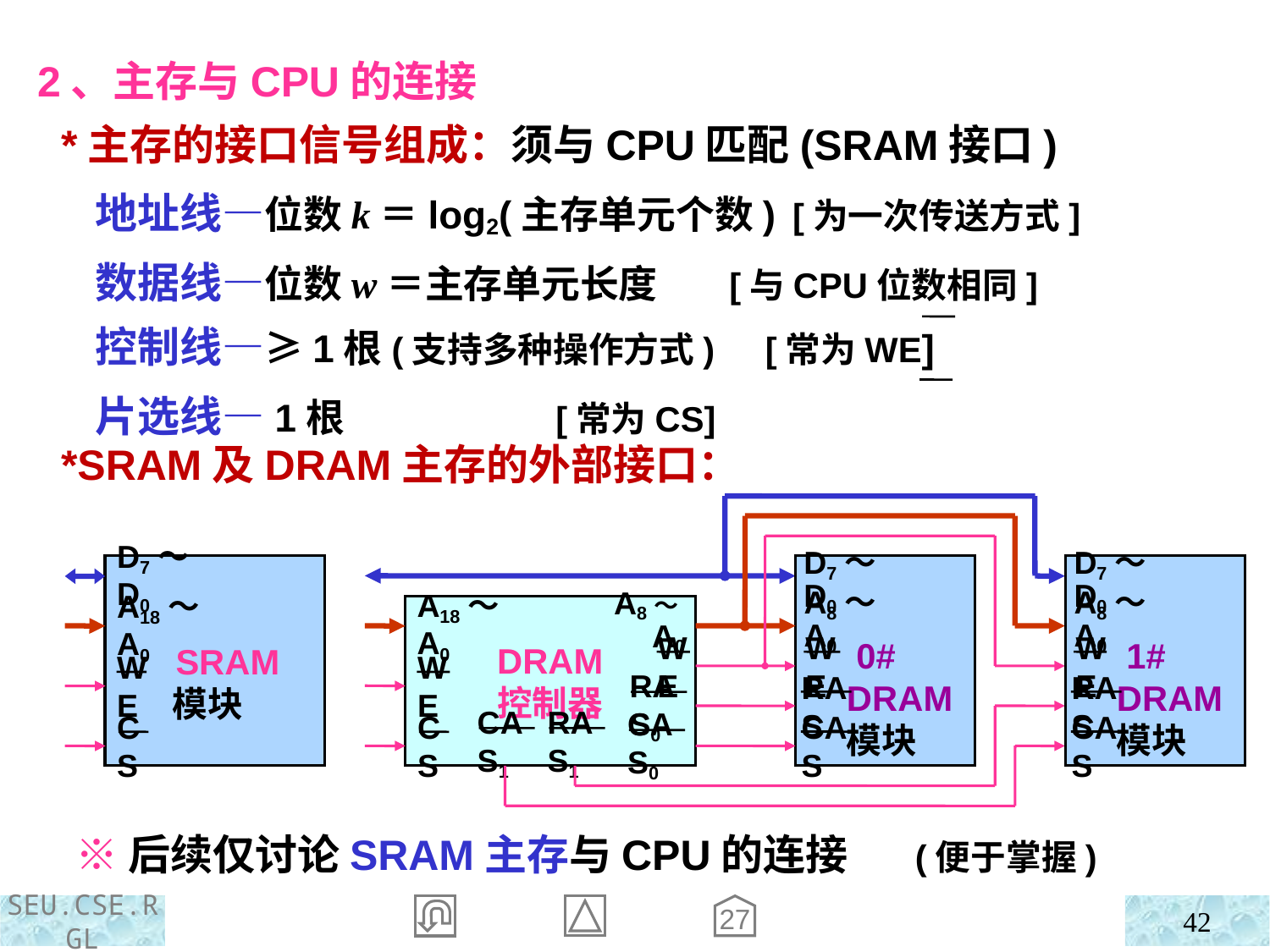

2、主存与CPU的连接
  *主存的接口信号组成：须与CPU匹配(SRAM接口)
     地址线—位数k＝log2(主存单元个数)  [为一次传送方式]
     数据线—位数w＝主存单元长度       [与CPU位数相同]
     控制线—≥1根(支持多种操作方式)      [常为WE]
     片选线—1根                        [常为CS]

  *SRAM及DRAM主存的外部接口：

      0#
     DRAM
     模块

      1#
     DRAM
     模块
D7～D0
D7～D0

DRAM
控制器
A18～A0
A8～A0
A8～A0
A8～A0

WE

WE

WE

WE

RAS0

RAS

RAS

CAS1

RAS1

CAS0

CAS

CAS

CS

       SRAM
       模块
D7～D0

A18～A0

WE

CS

    ※后续仅讨论SRAM主存与CPU的连接      (便于掌握)
27

42